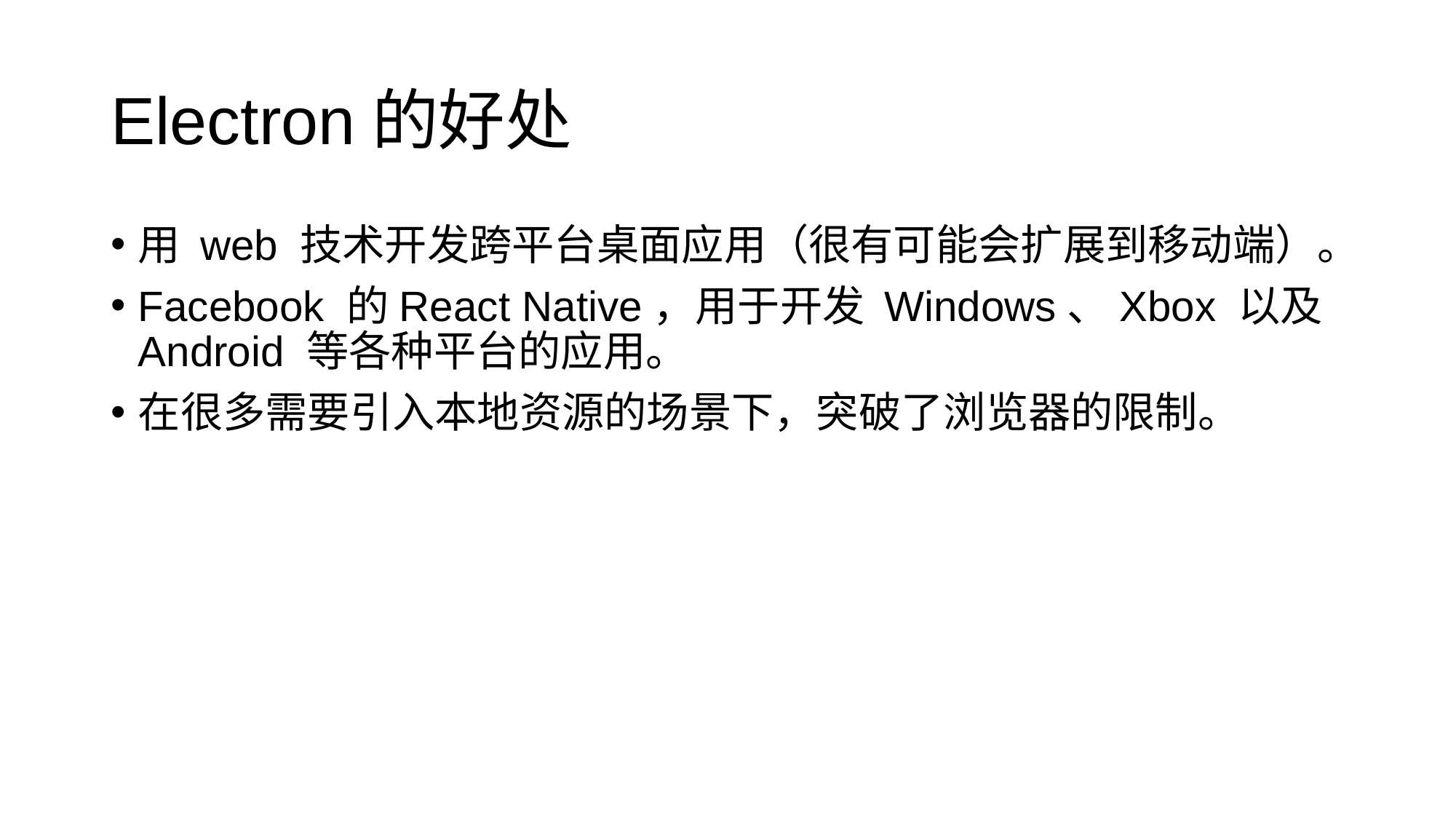

# Electron的好处
用 web 技术开发跨平台桌面应用（很有可能会扩展到移动端）。
Facebook 的React Native，用于开发 Windows、Xbox 以及 Android 等各种平台的应用。
在很多需要引入本地资源的场景下，突破了浏览器的限制。